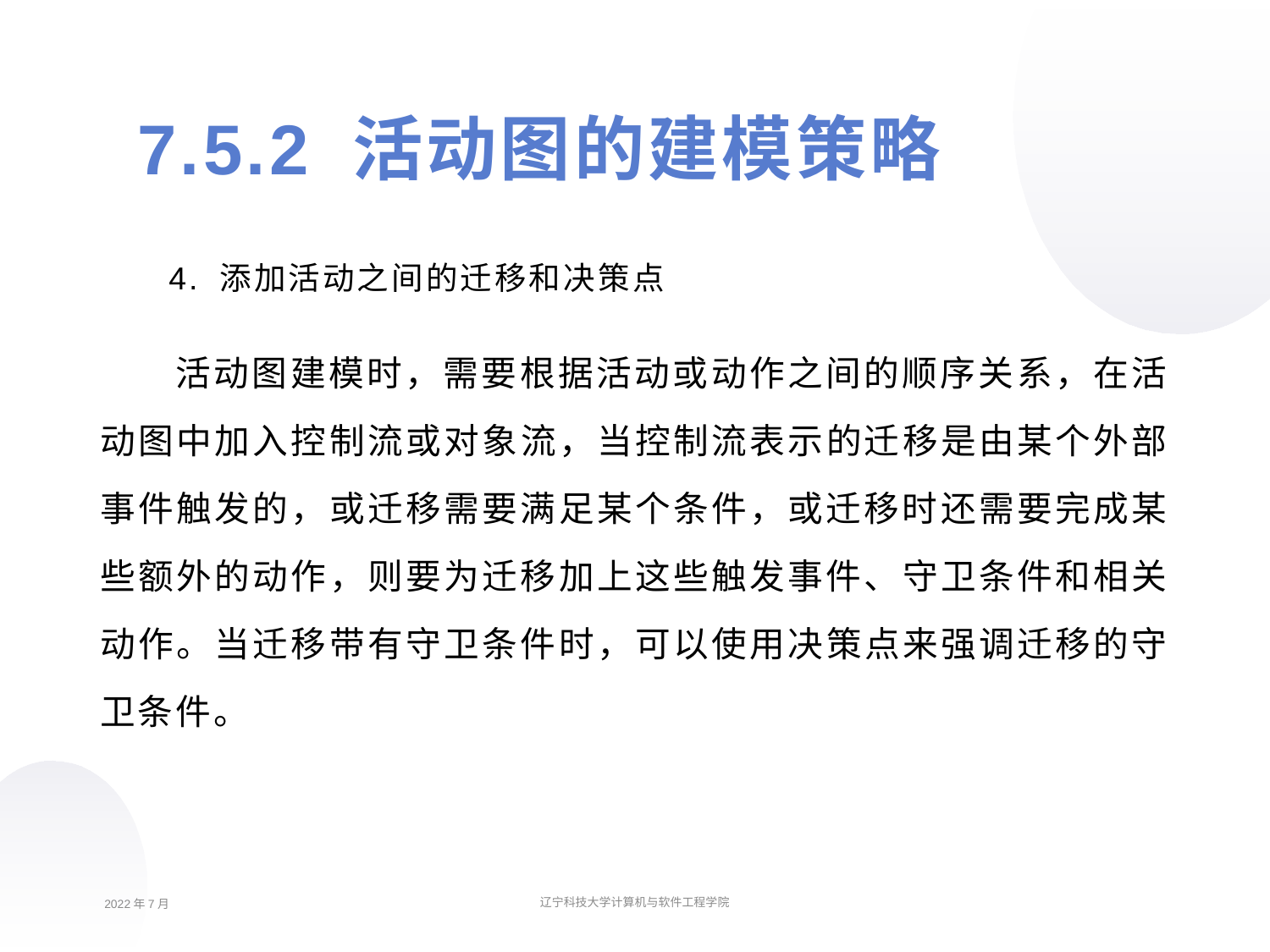

7.5.2 活动图的建模策略
4. 添加活动之间的迁移和决策点
活动图建模时，需要根据活动或动作之间的顺序关系，在活动图中加入控制流或对象流，当控制流表示的迁移是由某个外部事件触发的，或迁移需要满足某个条件，或迁移时还需要完成某些额外的动作，则要为迁移加上这些触发事件、守卫条件和相关动作。当迁移带有守卫条件时，可以使用决策点来强调迁移的守卫条件。

2022年7月
辽宁科技大学计算机与软件工程学院
114